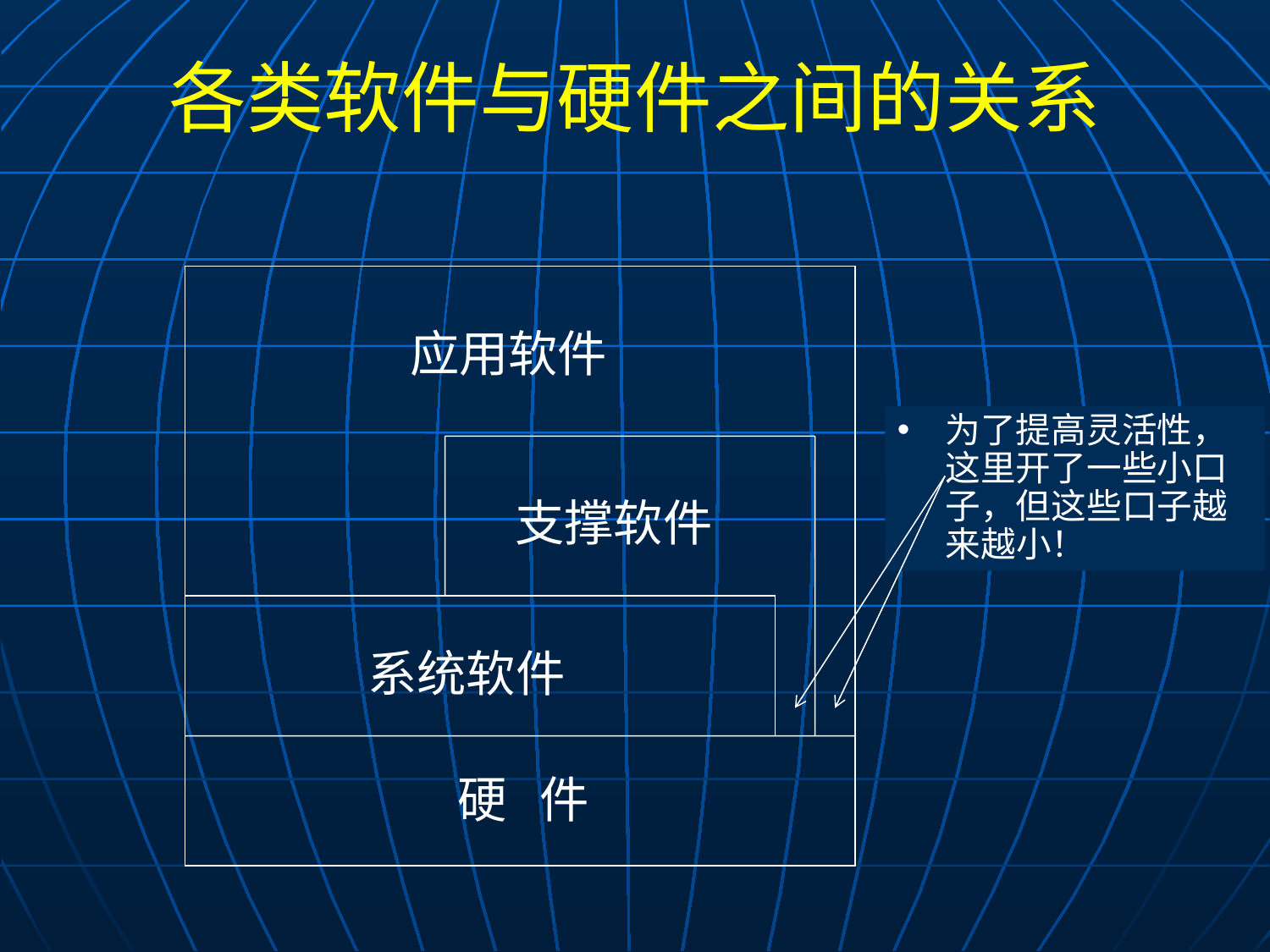

# 各类软件与硬件之间的关系

应用软件
为了提高灵活性，这里开了一些小口子，但这些口子越来越小！

支撑软件

系统软件

硬   件